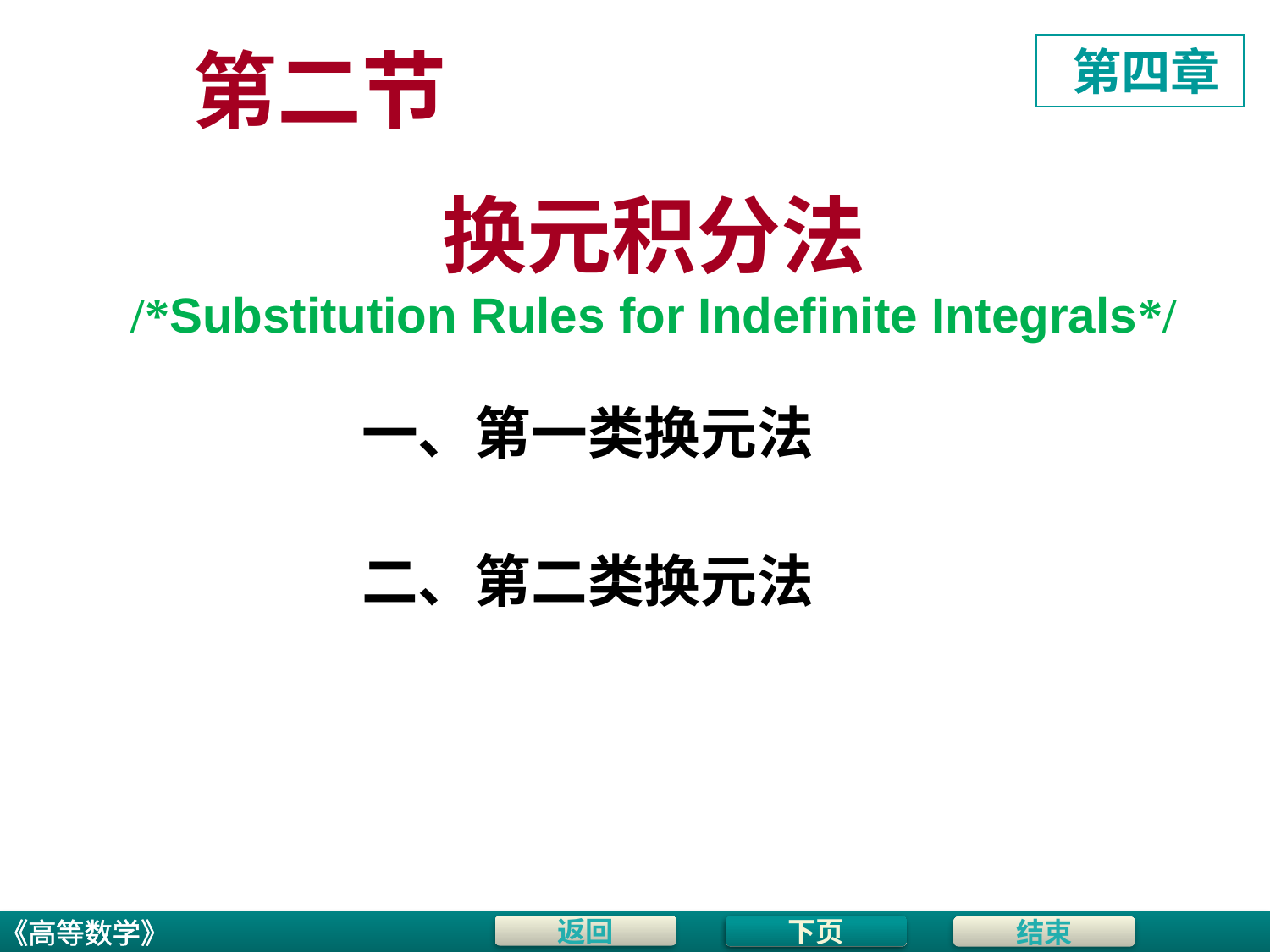

# 第二节
 第四章
换元积分法
/*Substitution Rules for Indefinite Integrals*/
一、第一类换元法
二、第二类换元法
下页